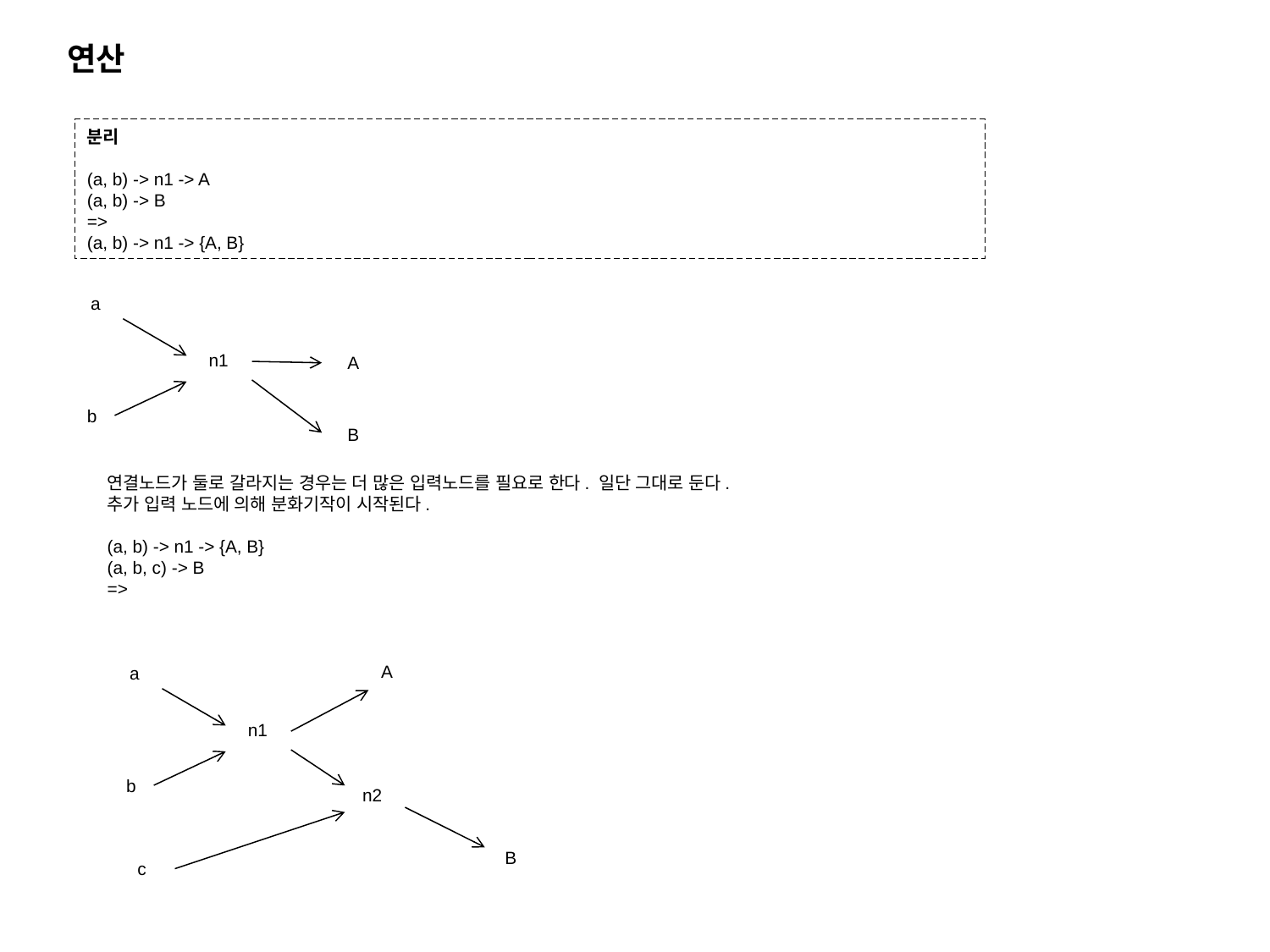

연산
분리

(a, b) -> n1 -> A
(a, b) -> B
=>
(a, b) -> n1 -> {A, B}
a
n1
A
b
B
연결노드가 둘로 갈라지는 경우는 더 많은 입력노드를 필요로 한다. 일단 그대로 둔다.
추가 입력 노드에 의해 분화기작이 시작된다.

(a, b) -> n1 -> {A, B}
(a, b, c) -> B
=>
A
a
n1
b
n2
B
c